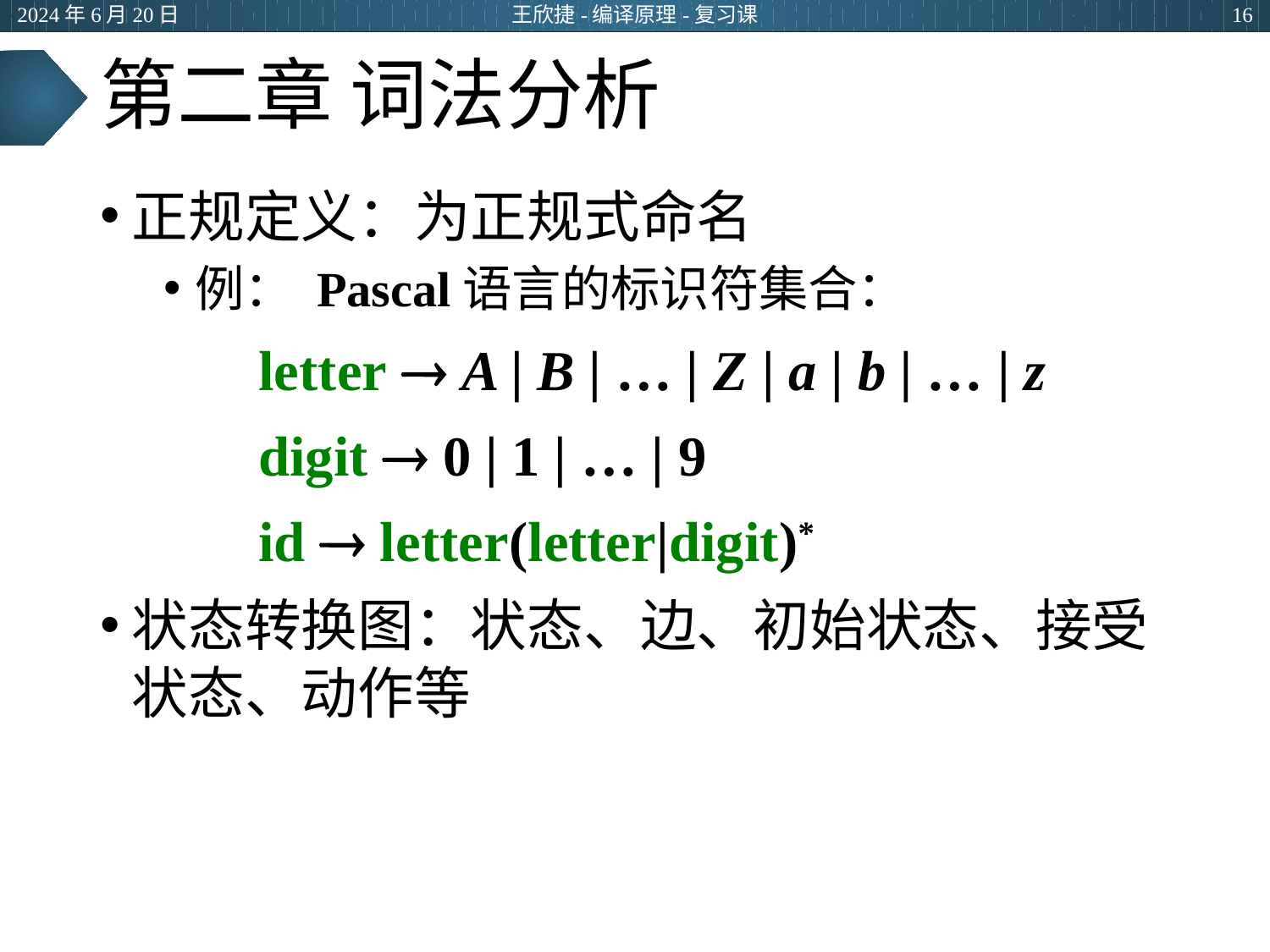

2024年6月20日
王欣捷-编译原理-复习课
16
# 第二章 词法分析
正规定义：为正规式命名
例： Pascal语言的标识符集合：
		letter → A | B | … | Z | a | b | … | z
		digit → 0 | 1 | … | 9
		id → letter(letter|digit)*
状态转换图：状态、边、初始状态、接受状态、动作等